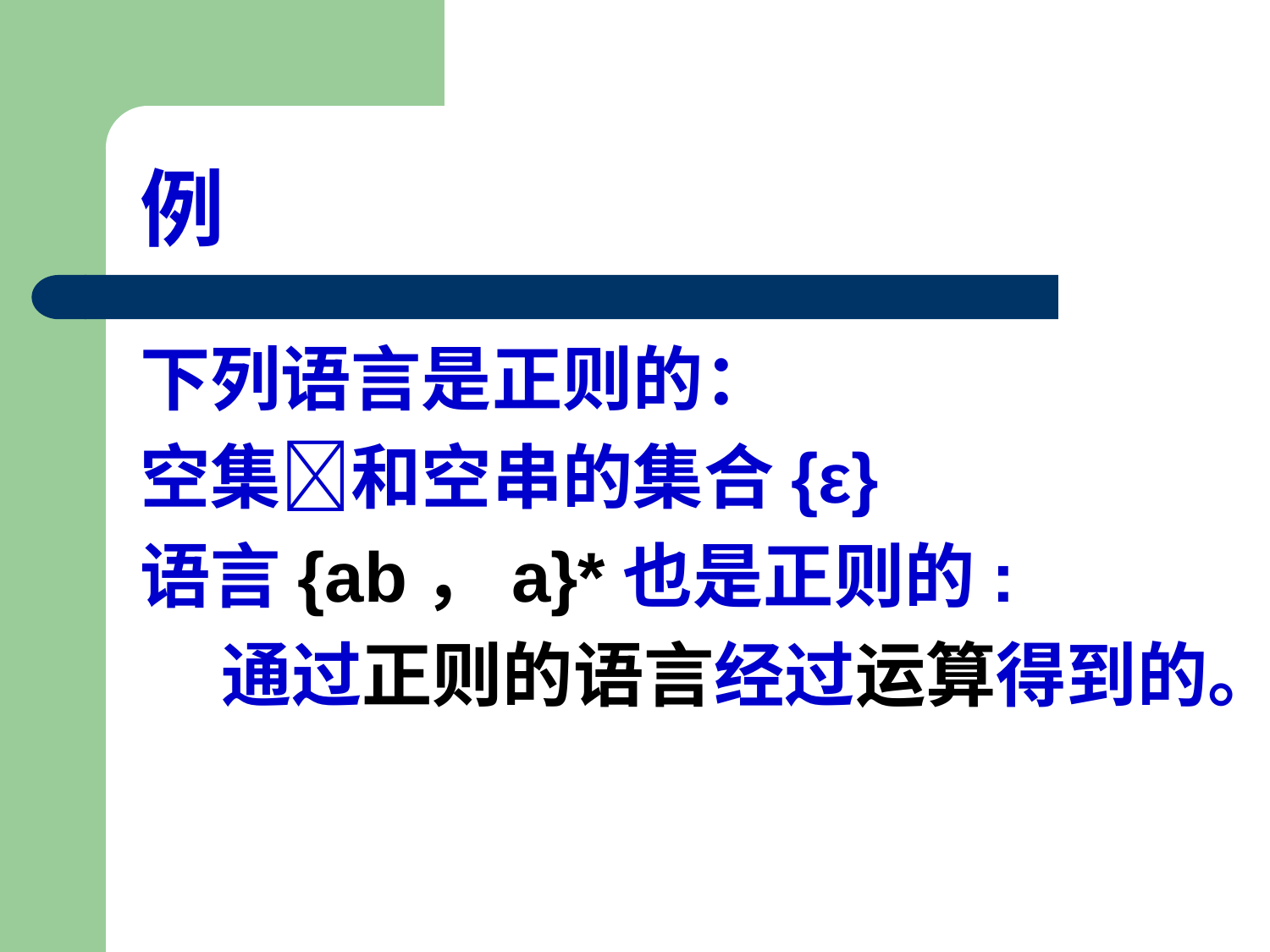

# 例
下列语言是正则的：
空集Φ和空串的集合{ε}
语言{ab，a}*也是正则的:
    通过正则的语言经过运算得到的。